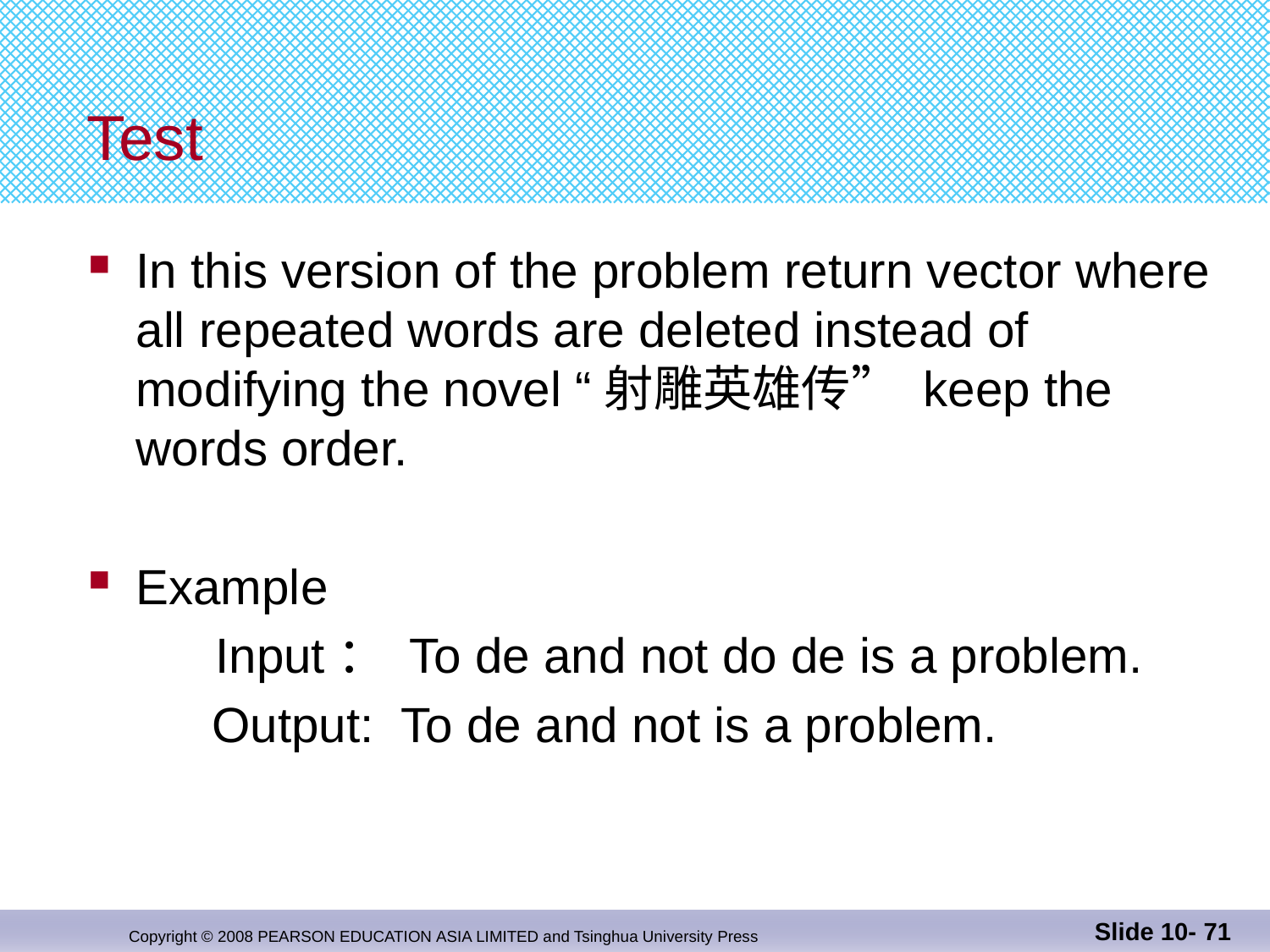

# Test
In this version of the problem return vector where all repeated words are deleted instead of modifying the novel “射雕英雄传” keep the words order.

Example
	Input： To de and not do de is a problem.
         Output:  To de and not is a problem.
Slide 10- 71